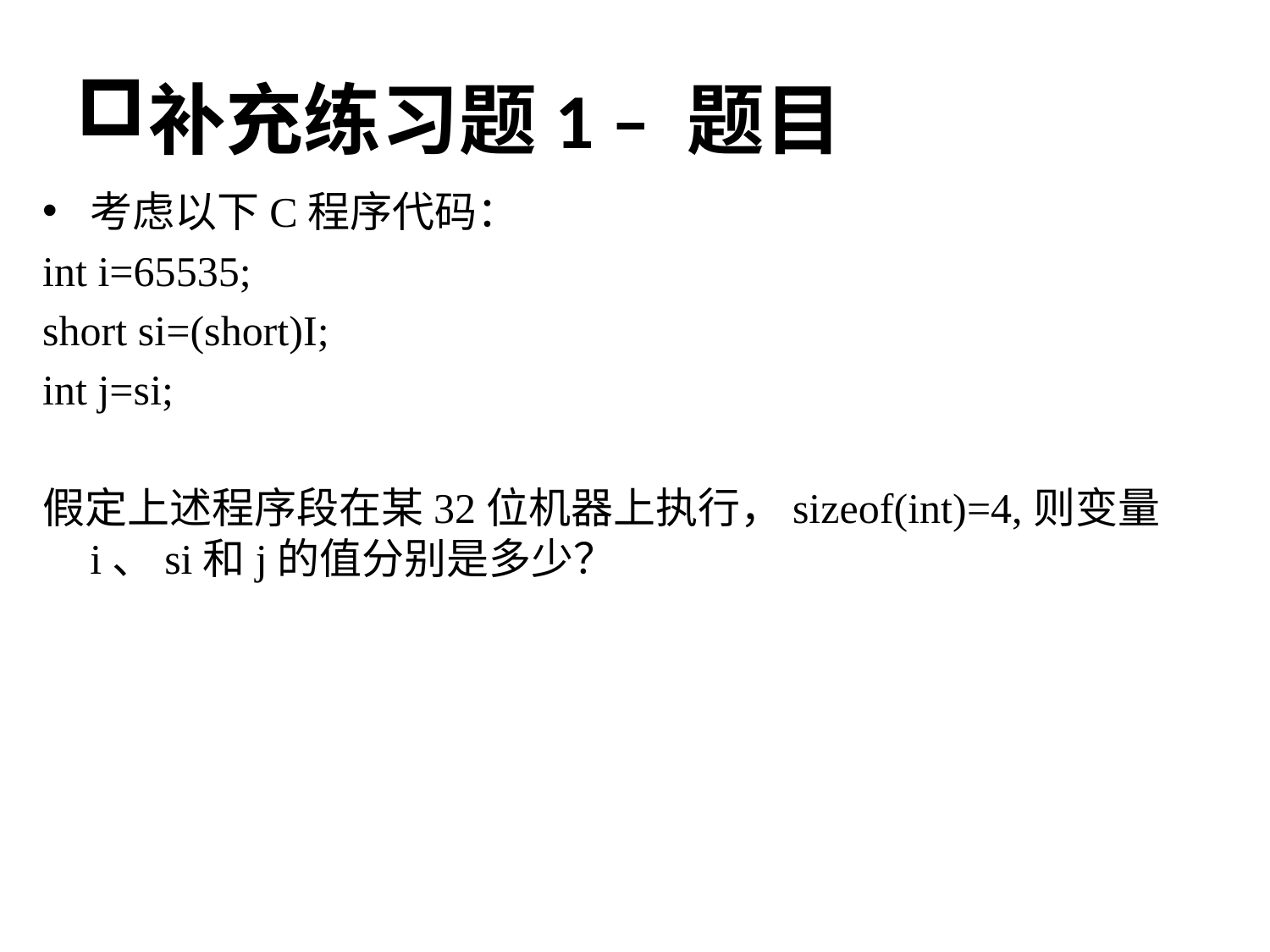

# 补充练习题1 – 题目
考虑以下C程序代码：
int i=65535;
short si=(short)I;
int j=si;

假定上述程序段在某32位机器上执行，sizeof(int)=4,则变量i、si和j的值分别是多少？